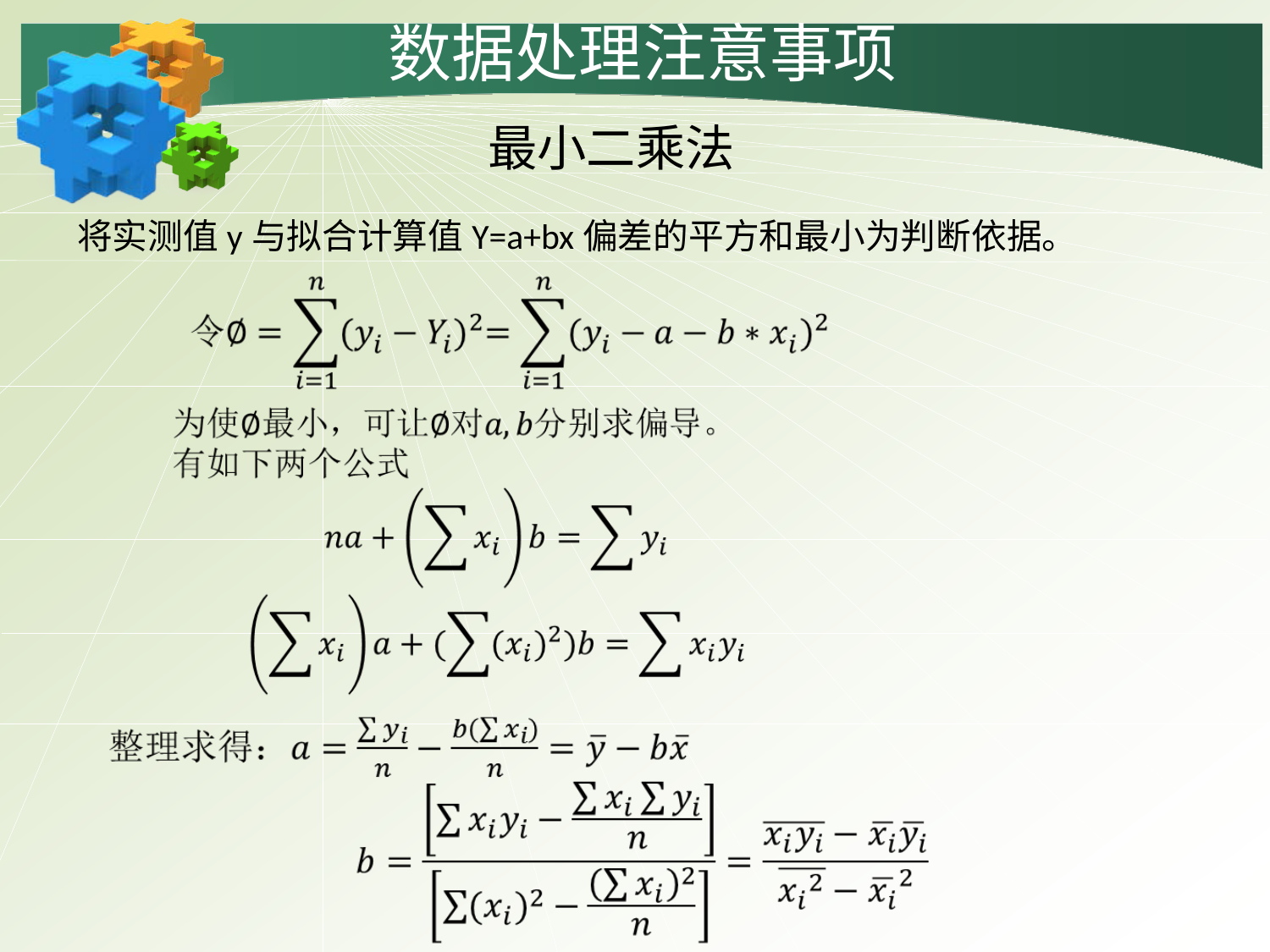

数据处理注意事项

最小二乘法

将实测值y与拟合计算值Y=a+bx偏差的平方和最小为判断依据。